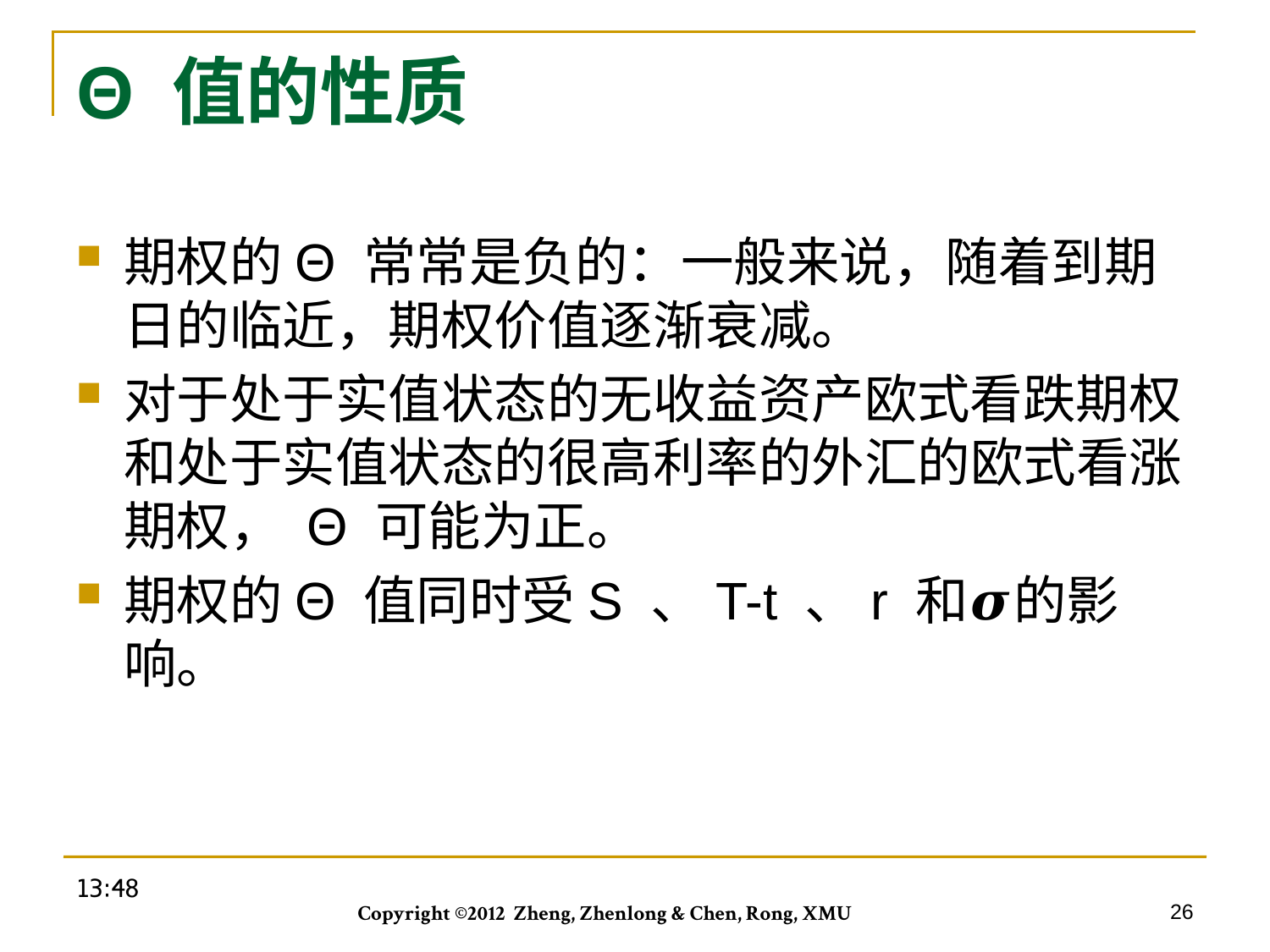

# Θ 值的性质
期权的Θ 常常是负的：一般来说，随着到期日的临近，期权价值逐渐衰减。
对于处于实值状态的无收益资产欧式看跌期权和处于实值状态的很高利率的外汇的欧式看涨期权， Θ 可能为正。
期权的Θ 值同时受S 、T-t 、r 和𝝈的影响。
13:48
26
Copyright ©2012  Zheng, Zhenlong & Chen, Rong, XMU